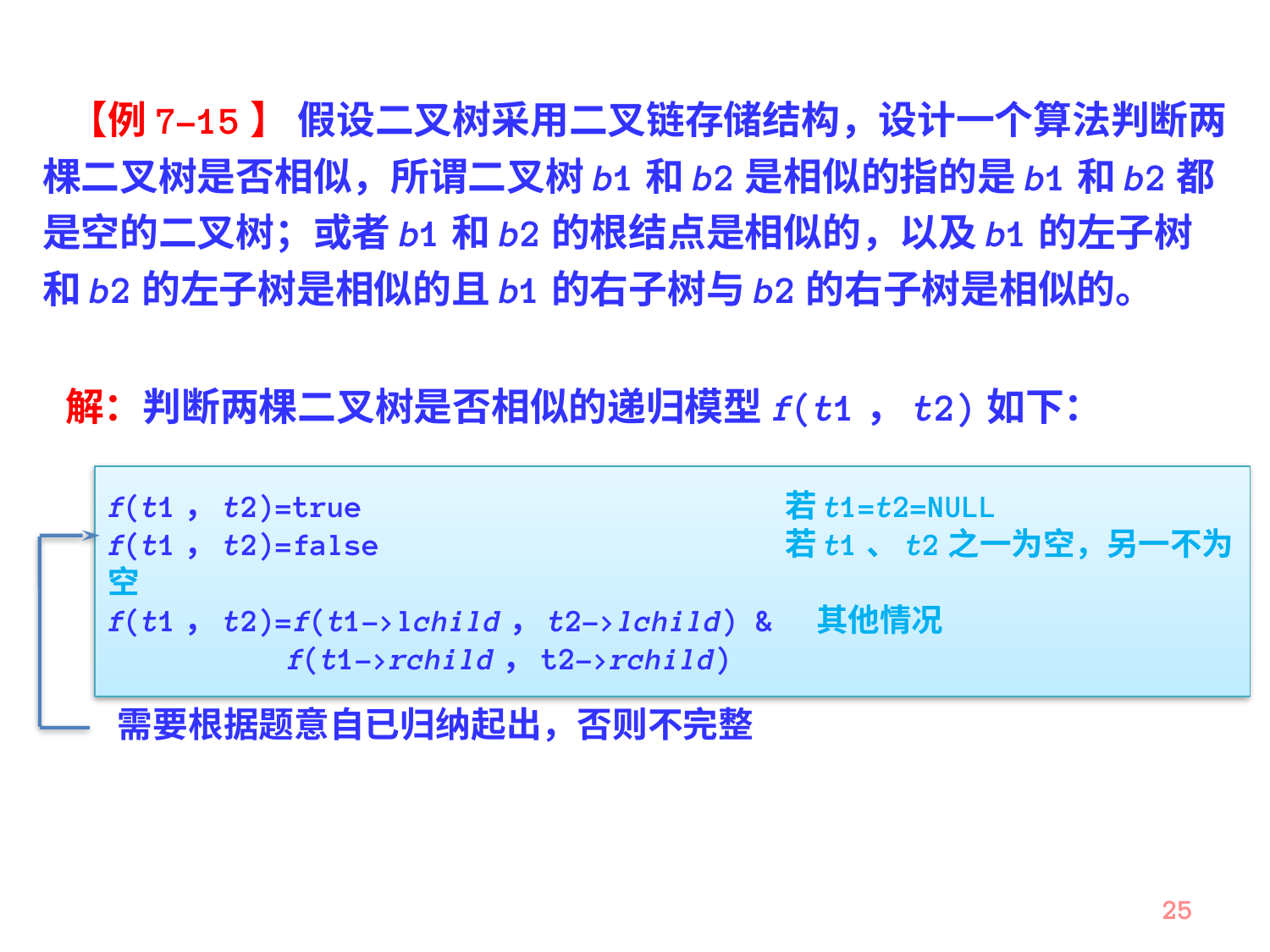

【例7-15】 假设二叉树采用二叉链存储结构，设计一个算法判断两棵二叉树是否相似，所谓二叉树b1和b2是相似的指的是b1和b2都是空的二叉树；或者b1和b2的根结点是相似的，以及b1的左子树和b2的左子树是相似的且b1的右子树与b2的右子树是相似的。
解：判断两棵二叉树是否相似的递归模型f(t1，t2)如下：
f(t1，t2)=true          		  若t1=t2=NULL
f(t1，t2)=false  	      		  若t1、t2之一为空，另一不为空
f(t1，t2)=f(t1->lchild，t2->lchild) &  其他情况
	   f(t1->rchild，t2->rchild)

需要根据题意自已归纳起出，否则不完整

25